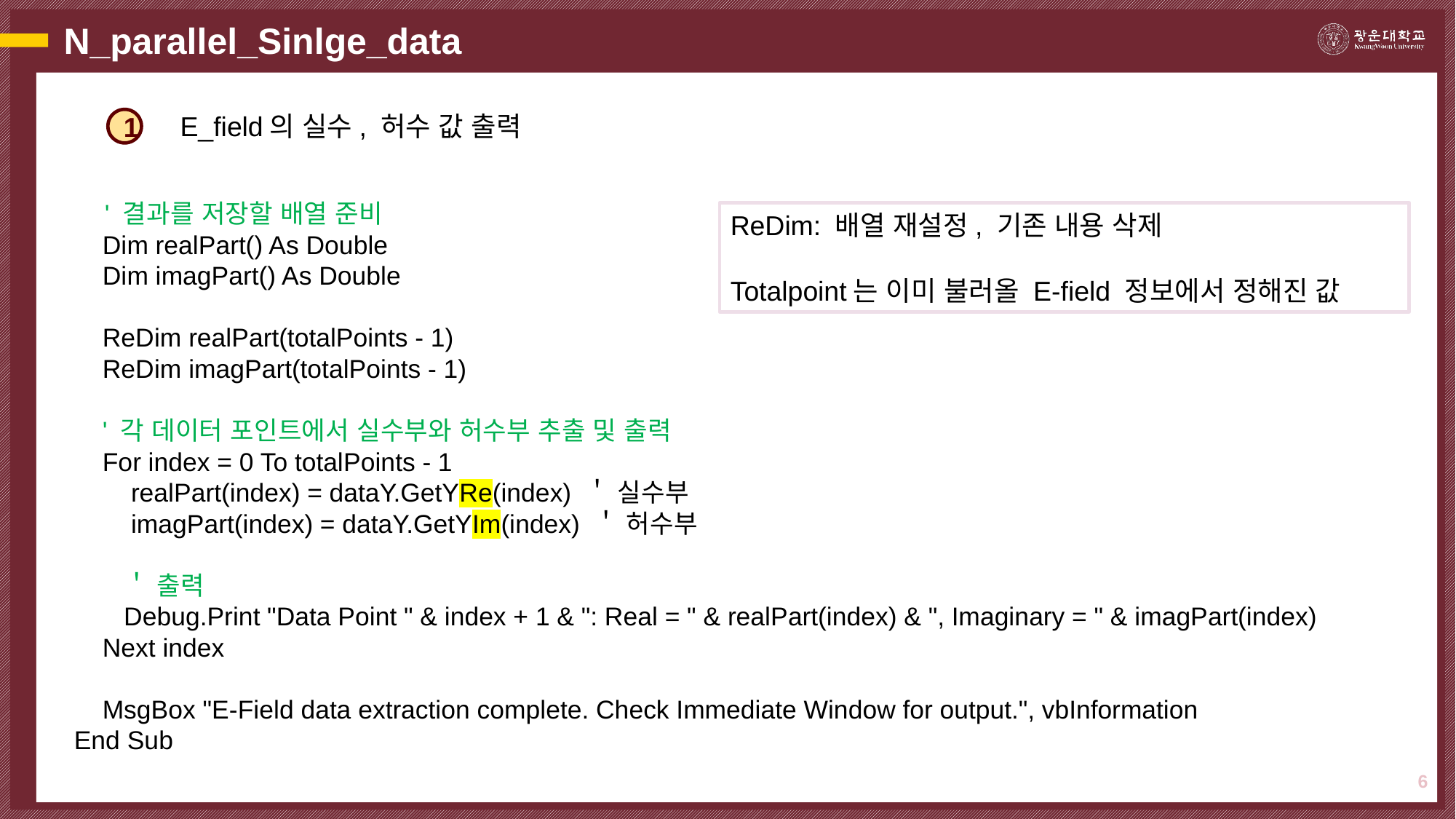

# N_parallel_Sinlge_data
E_field의 실수, 허수 값 출력
1
    ' 결과를 저장할 배열 준비
    Dim realPart() As Double
    Dim imagPart() As Double

    ReDim realPart(totalPoints - 1)
    ReDim imagPart(totalPoints - 1)

    ' 각 데이터 포인트에서 실수부와 허수부 추출 및 출력
    For index = 0 To totalPoints - 1
        realPart(index) = dataY.GetYRe(index) ＇ 실수부
        imagPart(index) = dataY.GetYIm(index) ＇ 허수부

      ＇ 출력
       Debug.Print "Data Point " & index + 1 & ": Real = " & realPart(index) & ", Imaginary = " & imagPart(index)
    Next index

    MsgBox "E-Field data extraction complete. Check Immediate Window for output.", vbInformation
End Sub
ReDim: 배열 재설정, 기존 내용 삭제

Totalpoint는 이미 불러올 E-field 정보에서 정해진 값
6